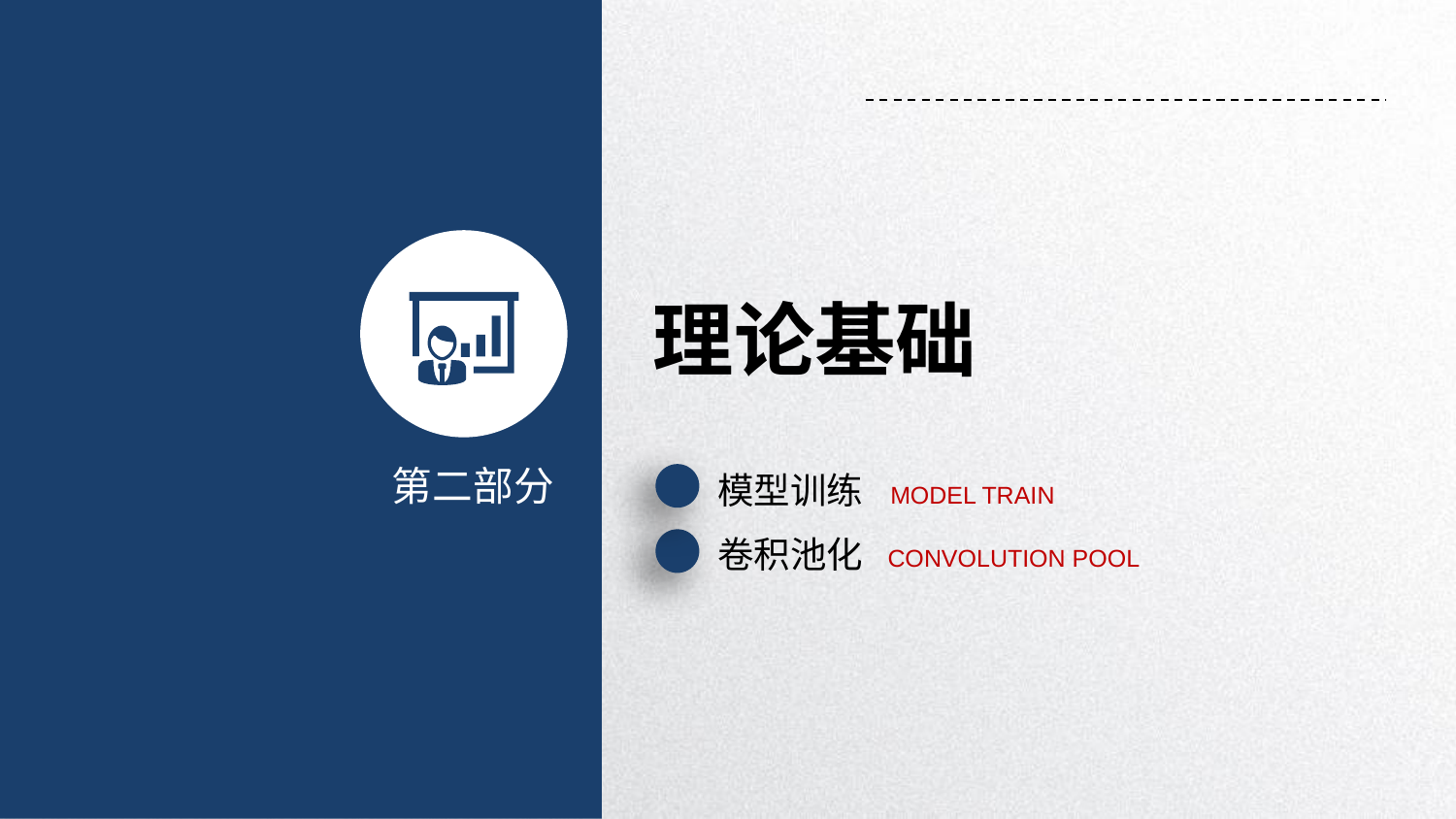

理论基础
第二部分
模型训练

MODEL TRAIN
卷积池化

CONVOLUTION POOL